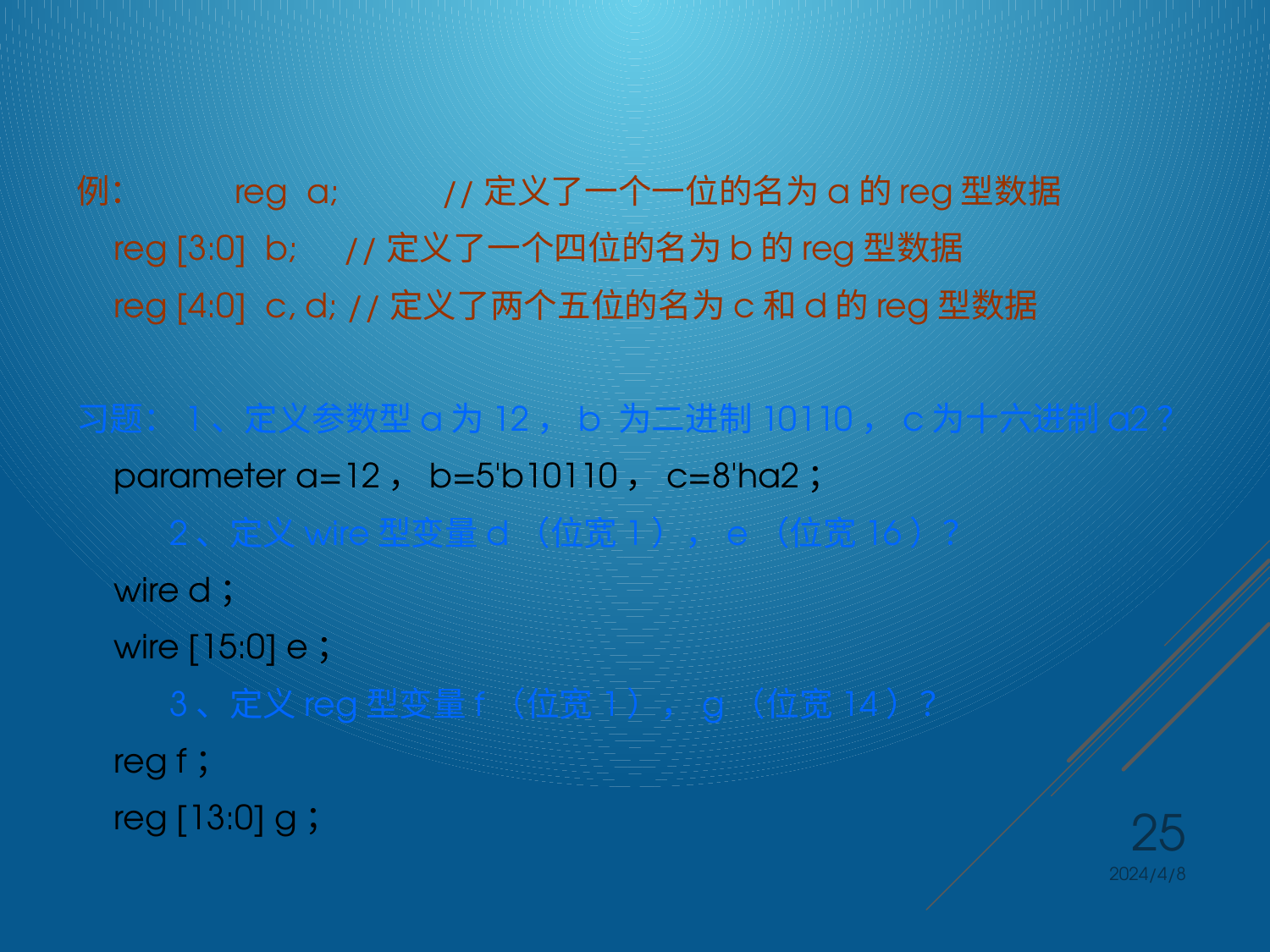

例：	reg  a;           //定义了一个一位的名为a的reg型数据
		reg [3:0]  b;     //定义了一个四位的名为b的reg型数据
		reg [4:0]  c, d; //定义了两个五位的名为c和d的reg型数据

习题：1、定义参数型a为12，b 为二进制10110，c为十六进制a2？
		parameter a=12，b=5'b10110，c=8'ha2；
	      2、定义wire型变量d（位宽1），e（位宽16）？
		wire d；
		wire [15:0] e；
	      3、定义reg型变量f（位宽1），g（位宽14）？
		reg f；
		reg [13:0] g；
25
2024/4/8